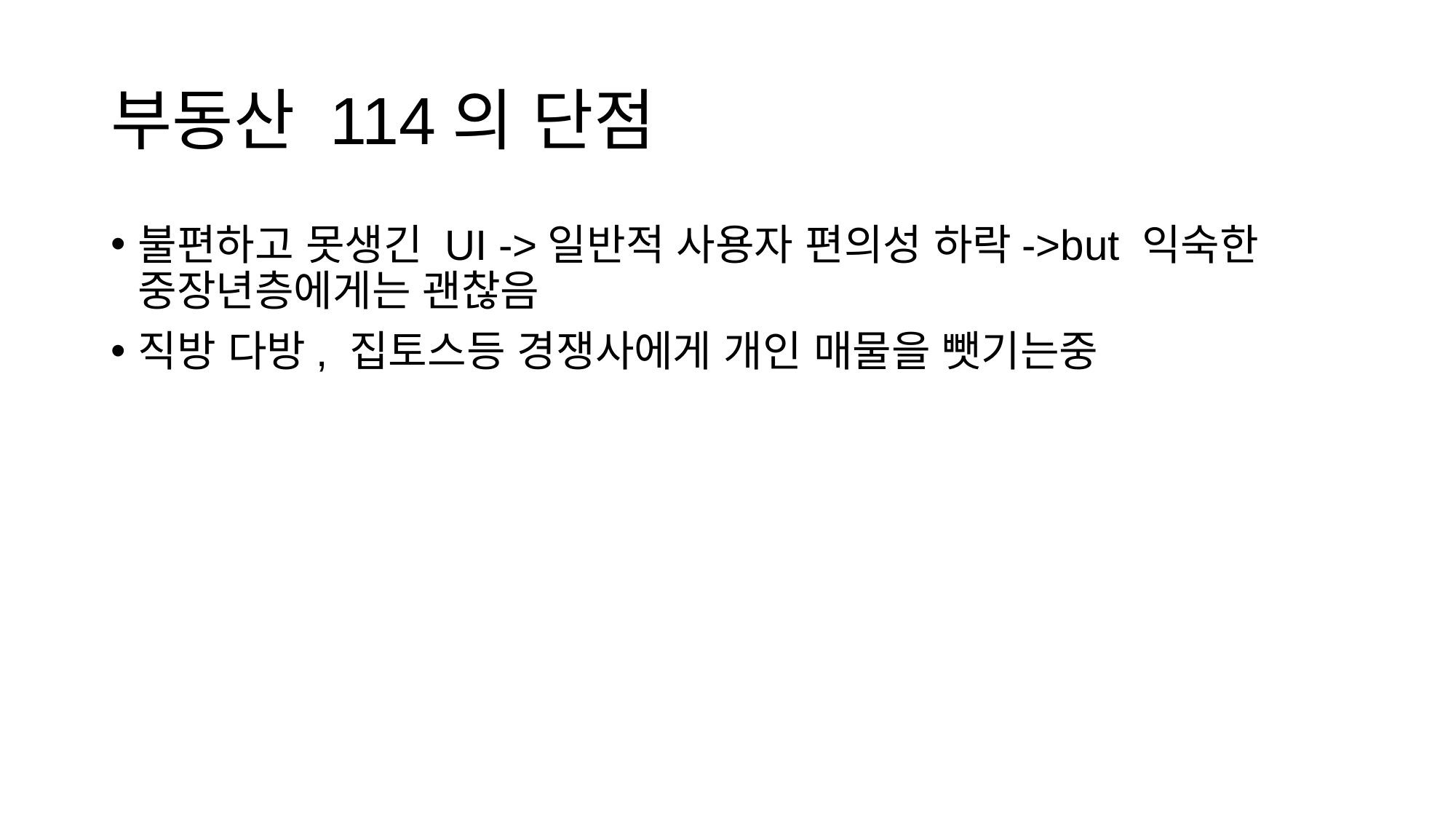

# 부동산 114의 단점
불편하고 못생긴 UI ->일반적 사용자 편의성 하락->but 익숙한 중장년층에게는 괜찮음
직방 다방, 집토스등 경쟁사에게 개인 매물을 뺏기는중